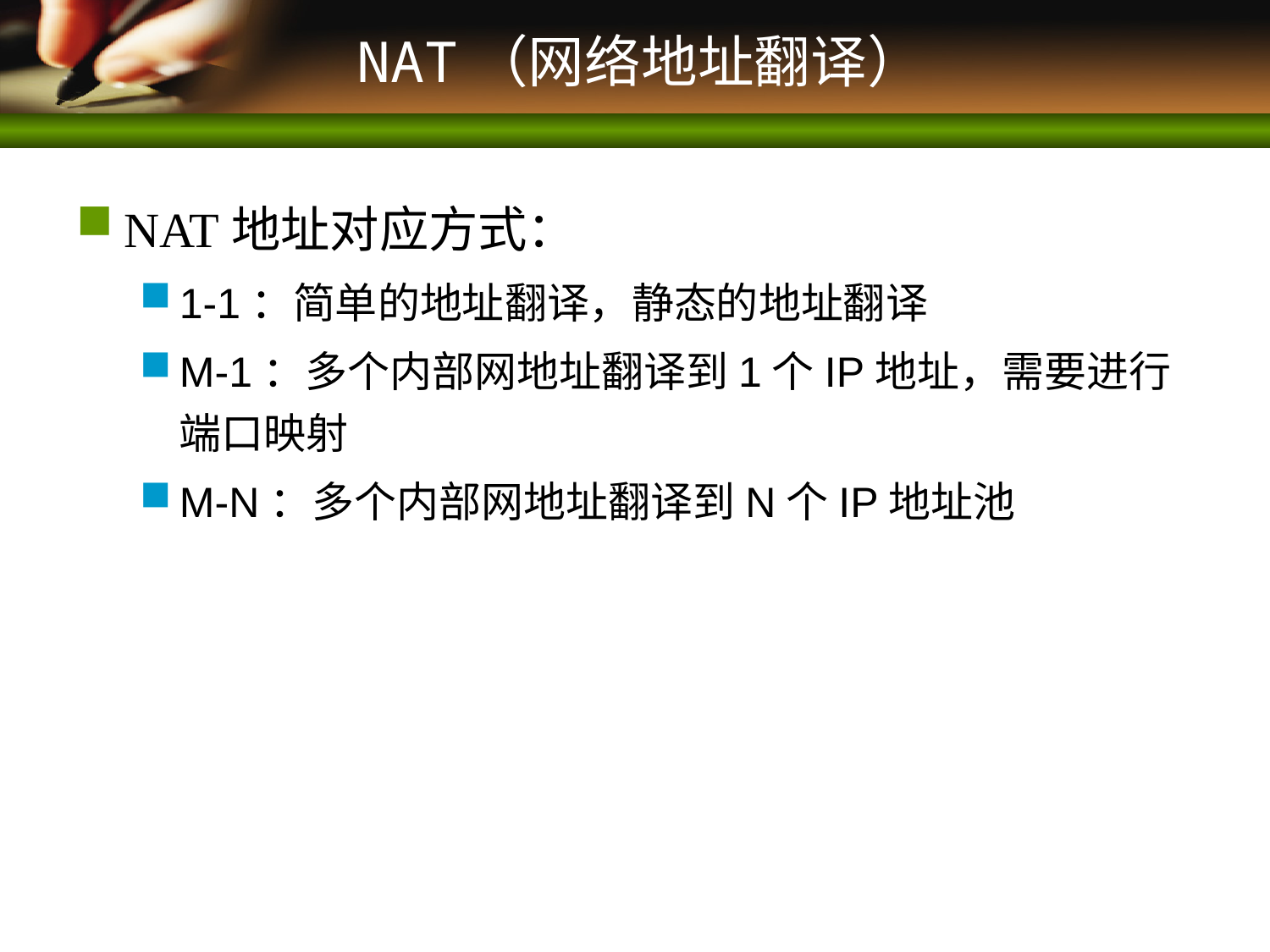

# NAT（网络地址翻译）
NAT地址对应方式：
1-1：简单的地址翻译，静态的地址翻译
M-1：多个内部网地址翻译到1个IP地址，需要进行端口映射
M-N：多个内部网地址翻译到N个IP地址池